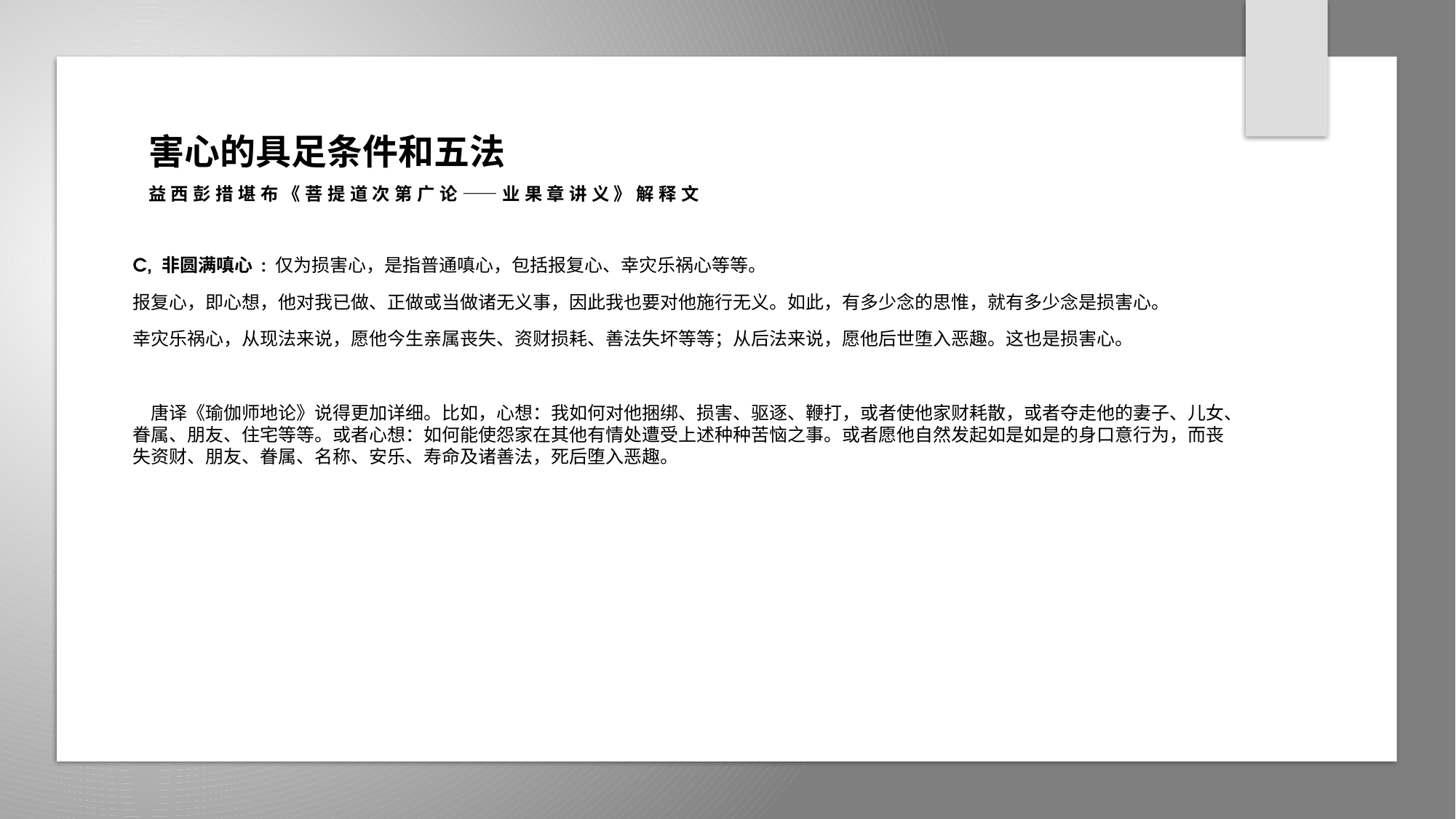

# 害心的具足条件和五法 益西彭措堪布《菩提道次第广论——业果章讲义》解释文
C, 非圆满嗔心 : 仅为损害心，是指普通嗔心，包括报复心、幸灾乐祸心等等。
报复心，即心想，他对我已做、正做或当做诸无义事，因此我也要对他施行无义。如此，有多少念的思惟，就有多少念是损害心。
幸灾乐祸心，从现法来说，愿他今生亲属丧失、资财损耗、善法失坏等等；从后法来说，愿他后世堕入恶趣。这也是损害心。

　唐译《瑜伽师地论》说得更加详细。比如，心想：我如何对他捆绑、损害、驱逐、鞭打，或者使他家财耗散，或者夺走他的妻子、儿女、眷属、朋友、住宅等等。或者心想：如何能使怨家在其他有情处遭受上述种种苦恼之事。或者愿他自然发起如是如是的身口意行为，而丧失资财、朋友、眷属、名称、安乐、寿命及诸善法，死后堕入恶趣。